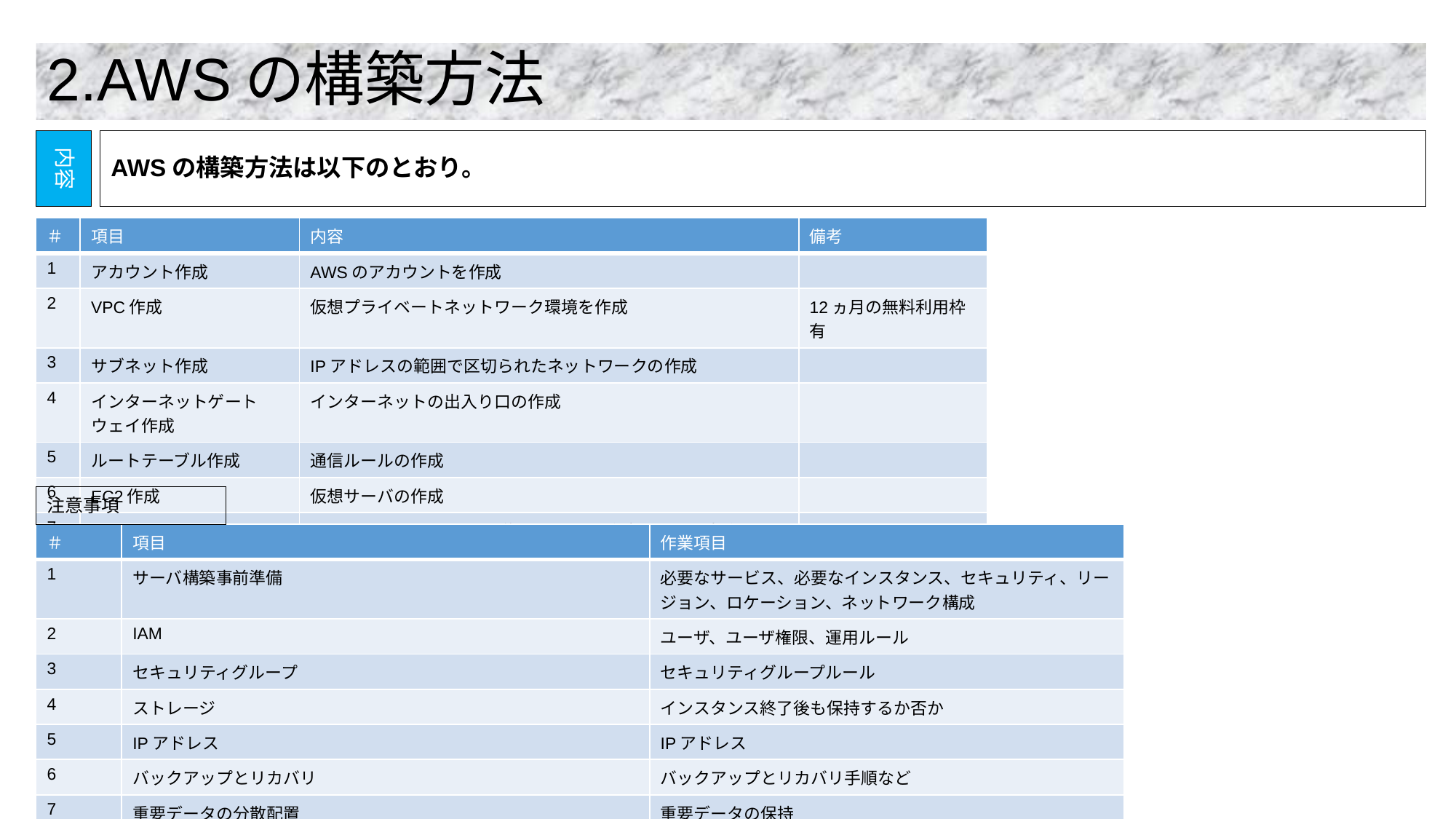

# 2.AWSの構築方法
内容
AWSの構築方法は以下のとおり。
| ＃ | 項目 | 内容 | 備考 |
| --- | --- | --- | --- |
| 1 | アカウント作成 | AWSのアカウントを作成 |  |
| 2 | VPC作成 | 仮想プライベートネットワーク環境を作成 | 12ヵ月の無料利用枠有 |
| 3 | サブネット作成 | IPアドレスの範囲で区切られたネットワークの作成 |  |
| 4 | インターネットゲートウェイ作成 | インターネットの出入り口の作成 |  |
| 5 | ルートテーブル作成 | 通信ルールの作成 |  |
| 6 | EC2作成 | 仮想サーバの作成 |  |
| 7 | SSHクライアントソフトの導入 | SSHクライアントソフト導入してAWS仮想サーバを操作できるようにする。 |  |
注意事項
| ＃ | 項目 | 作業項目 |
| --- | --- | --- |
| 1 | サーバ構築事前準備 | 必要なサービス、必要なインスタンス、セキュリティ、リージョン、ロケーション、ネットワーク構成 |
| 2 | IAM | ユーザ、ユーザ権限、運用ルール |
| 3 | セキュリティグループ | セキュリティグループルール |
| 4 | ストレージ | インスタンス終了後も保持するか否か |
| 5 | IPアドレス | IPアドレス |
| 6 | バックアップとリカバリ | バックアップとリカバリ手順など |
| 7 | 重要データの分散配置 | 重要データの保持 |